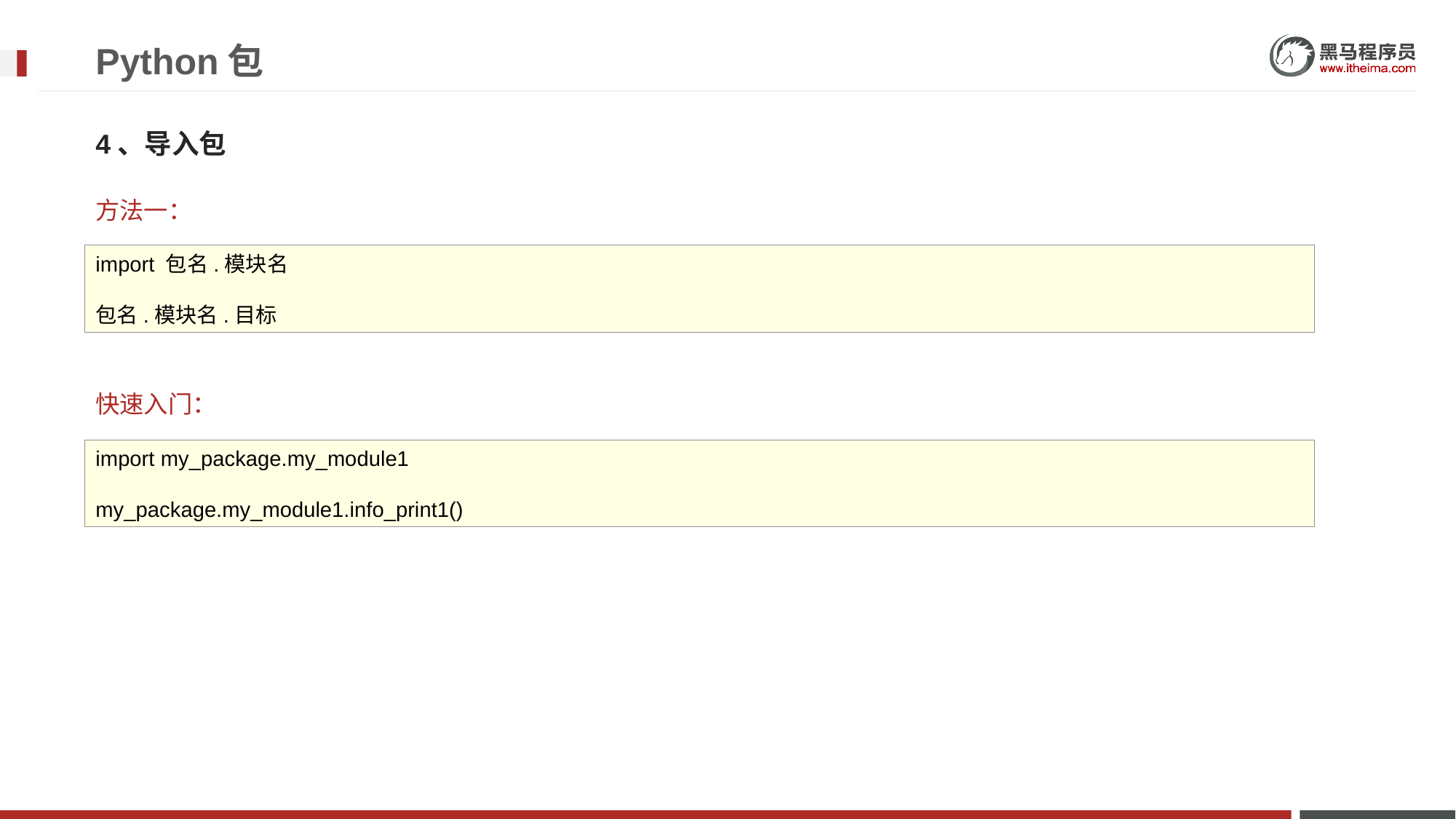

# Python包
4、导入包
方法一：

快速入门：
import 包名.模块名

包名.模块名.目标
import my_package.my_module1

my_package.my_module1.info_print1()